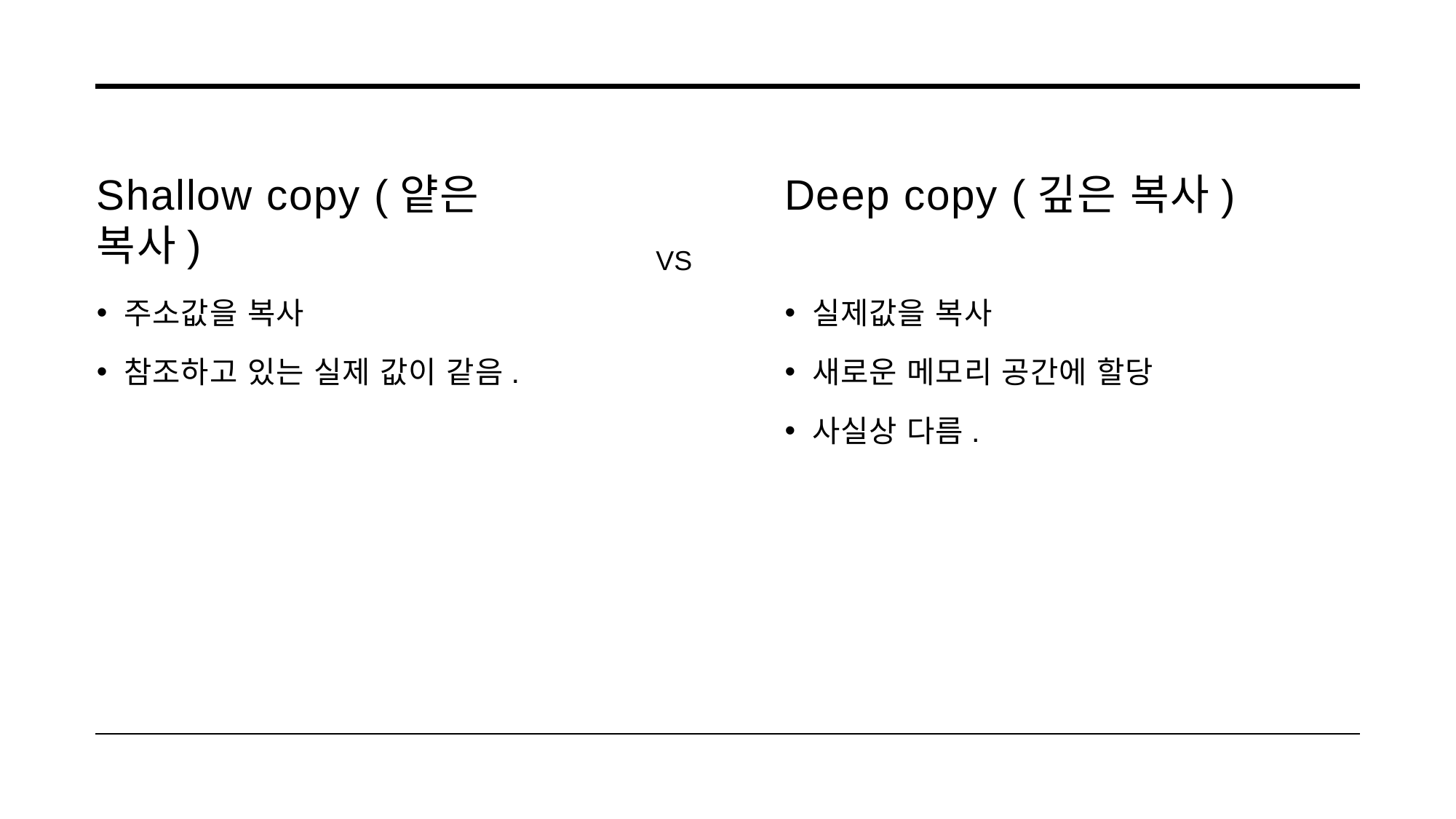

# Shallow copy (얕은 복사)
Deep copy (깊은 복사)
VS
주소값을 복사
참조하고 있는 실제 값이 같음.
실제값을 복사
새로운 메모리 공간에 할당
사실상 다름.